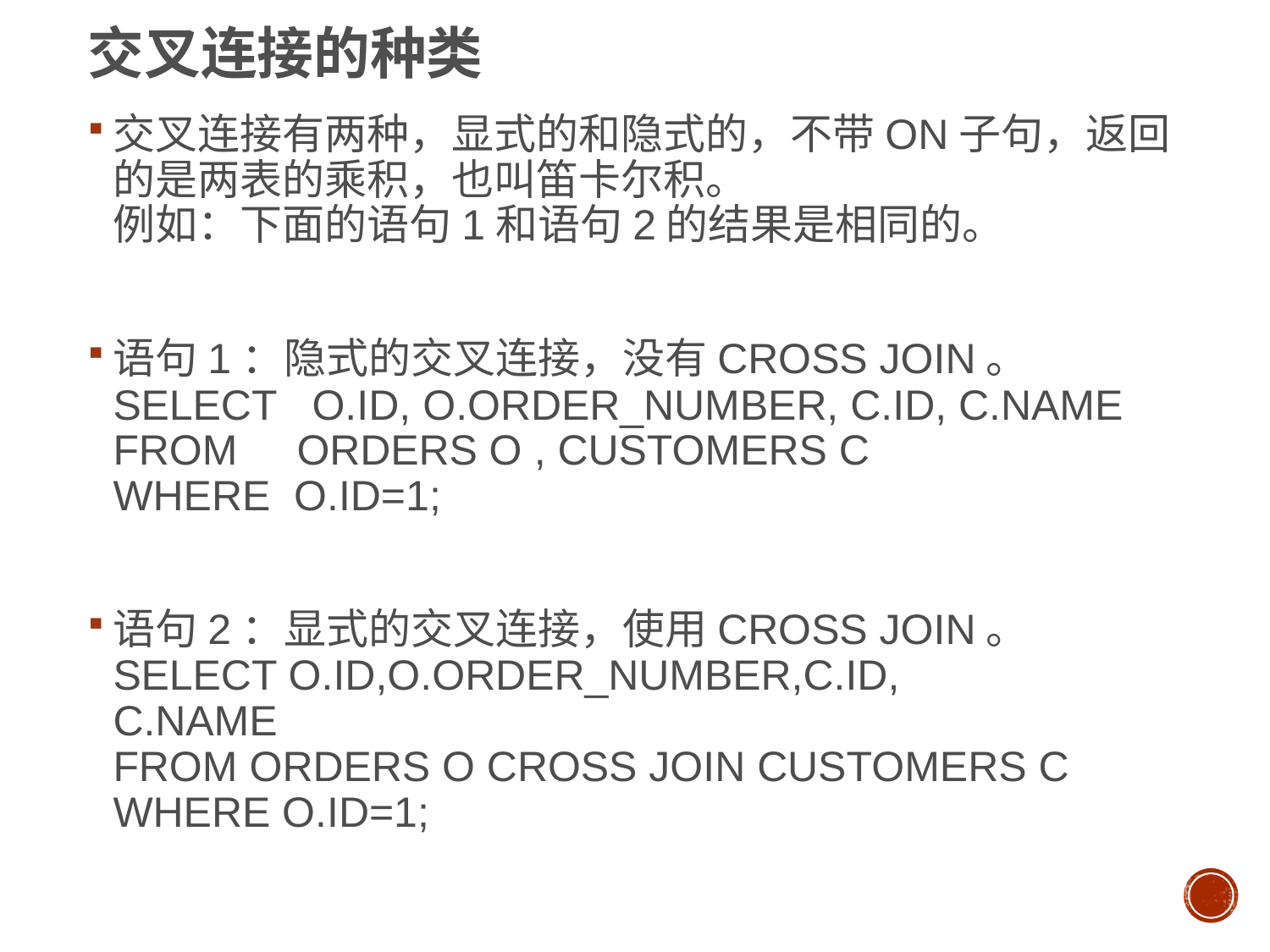

# 交叉连接的种类
交叉连接有两种，显式的和隐式的，不带ON子句，返回的是两表的乘积，也叫笛卡尔积。
例如：下面的语句1和语句2的结果是相同的。

语句1：隐式的交叉连接，没有CROSS JOIN。
SELECT   O.ID, O.ORDER_NUMBER, C.ID, C.NAME
FROM     ORDERS O , CUSTOMERS C
WHERE  O.ID=1;

语句2：显式的交叉连接，使用CROSS JOIN。
SELECT O.ID,O.ORDER_NUMBER,C.ID,
C.NAME
FROM ORDERS O CROSS JOIN CUSTOMERS C
WHERE O.ID=1;